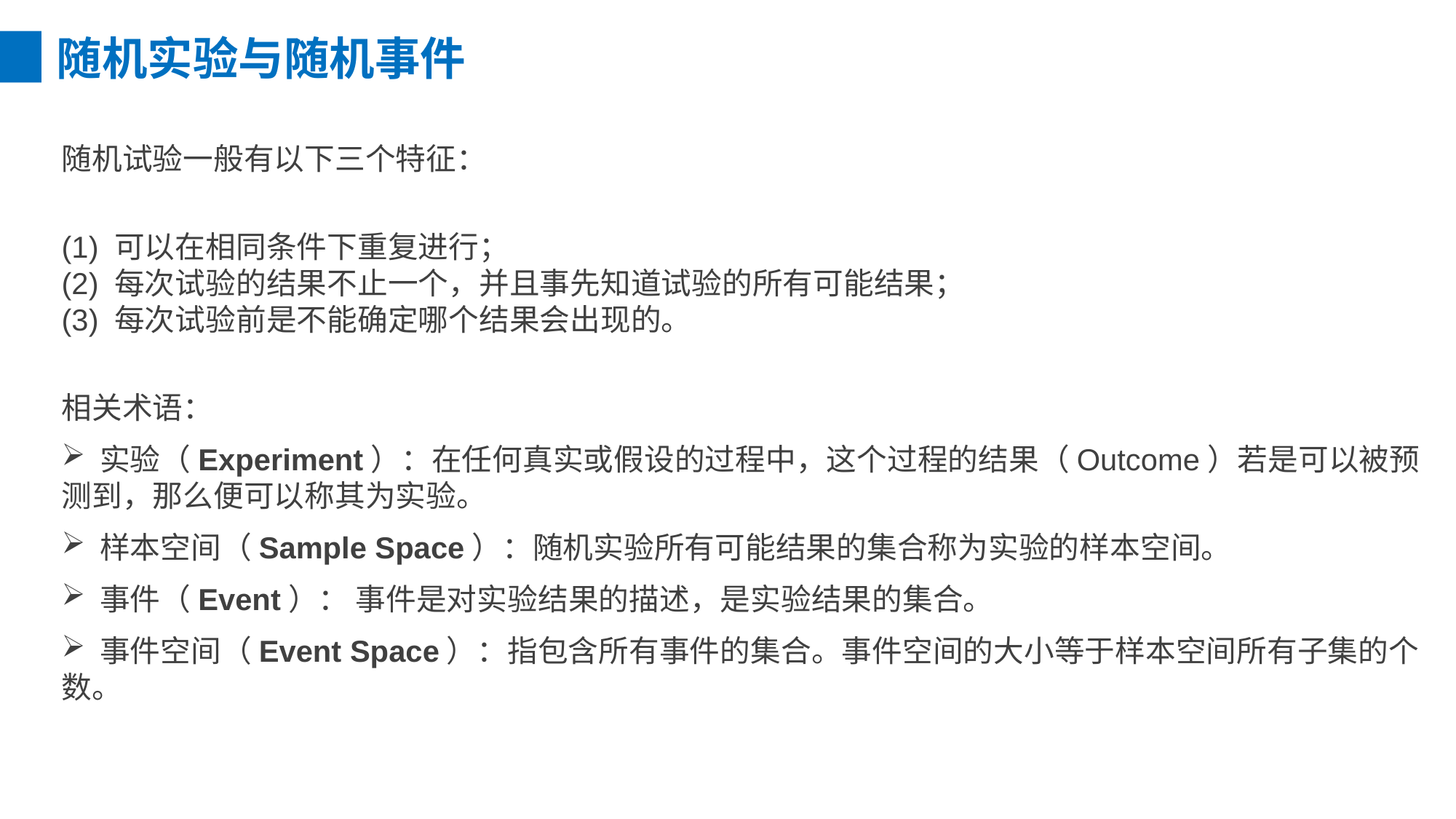

随机实验与随机事件
随机试验一般有以下三个特征：
(1) 可以在相同条件下重复进行；
(2) 每次试验的结果不止一个，并且事先知道试验的所有可能结果；
(3) 每次试验前是不能确定哪个结果会出现的。
相关术语：
 实验（Experiment）：在任何真实或假设的过程中，这个过程的结果（Outcome）若是可以被预测到，那么便可以称其为实验。
 样本空间（Sample Space）：随机实验所有可能结果的集合称为实验的样本空间。
 事件（Event）： 事件是对实验结果的描述，是实验结果的集合。
 事件空间（Event Space）：指包含所有事件的集合。事件空间的大小等于样本空间所有子集的个数。